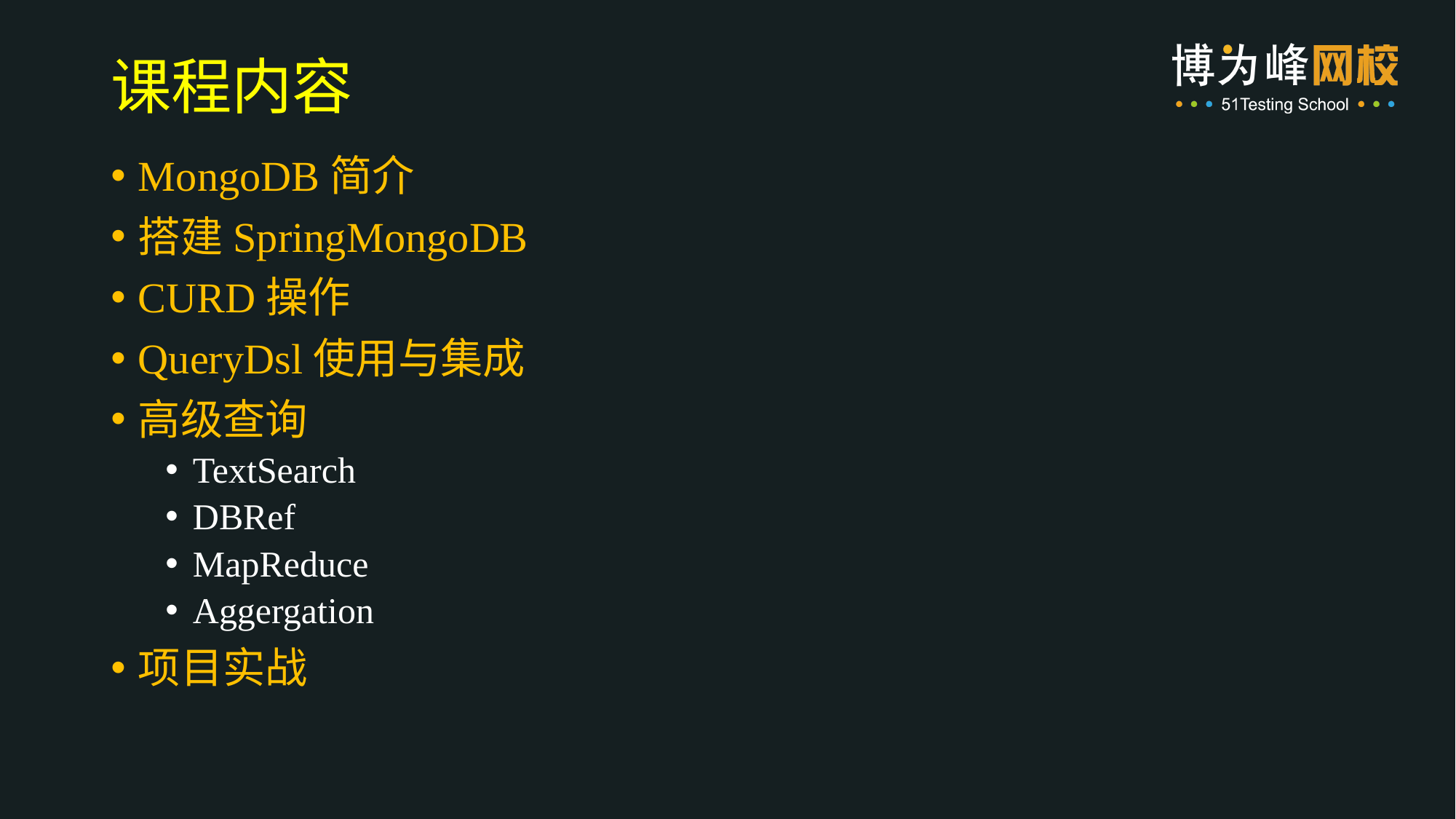

# 课程内容
MongoDB简介
搭建SpringMongoDB
CURD操作
QueryDsl使用与集成
高级查询
TextSearch
DBRef
MapReduce
Aggergation
项目实战